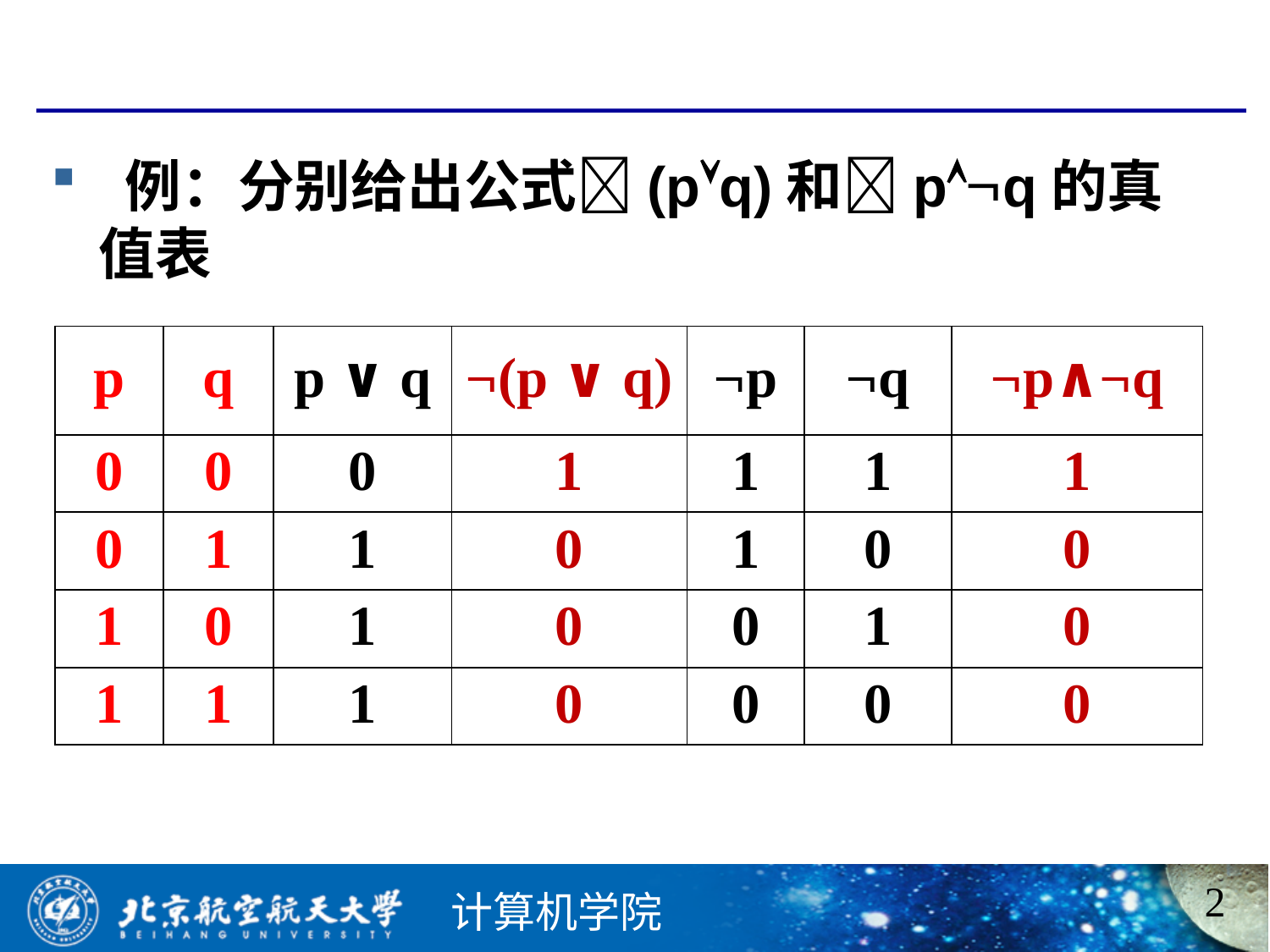

#
 例：分别给出公式¬(p∨q)和¬p∧¬q的真值表

| p | q | p ∨ q | ¬(p ∨ q) | ¬p | ¬q | ¬p∧¬q |
| --- | --- | --- | --- | --- | --- | --- |
| 0 | 0 | 0 | 1 | 1 | 1 | 1 |
| 0 | 1 | 1 | 0 | 1 | 0 | 0 |
| 1 | 0 | 1 | 0 | 0 | 1 | 0 |
| 1 | 1 | 1 | 0 | 0 | 0 | 0 |